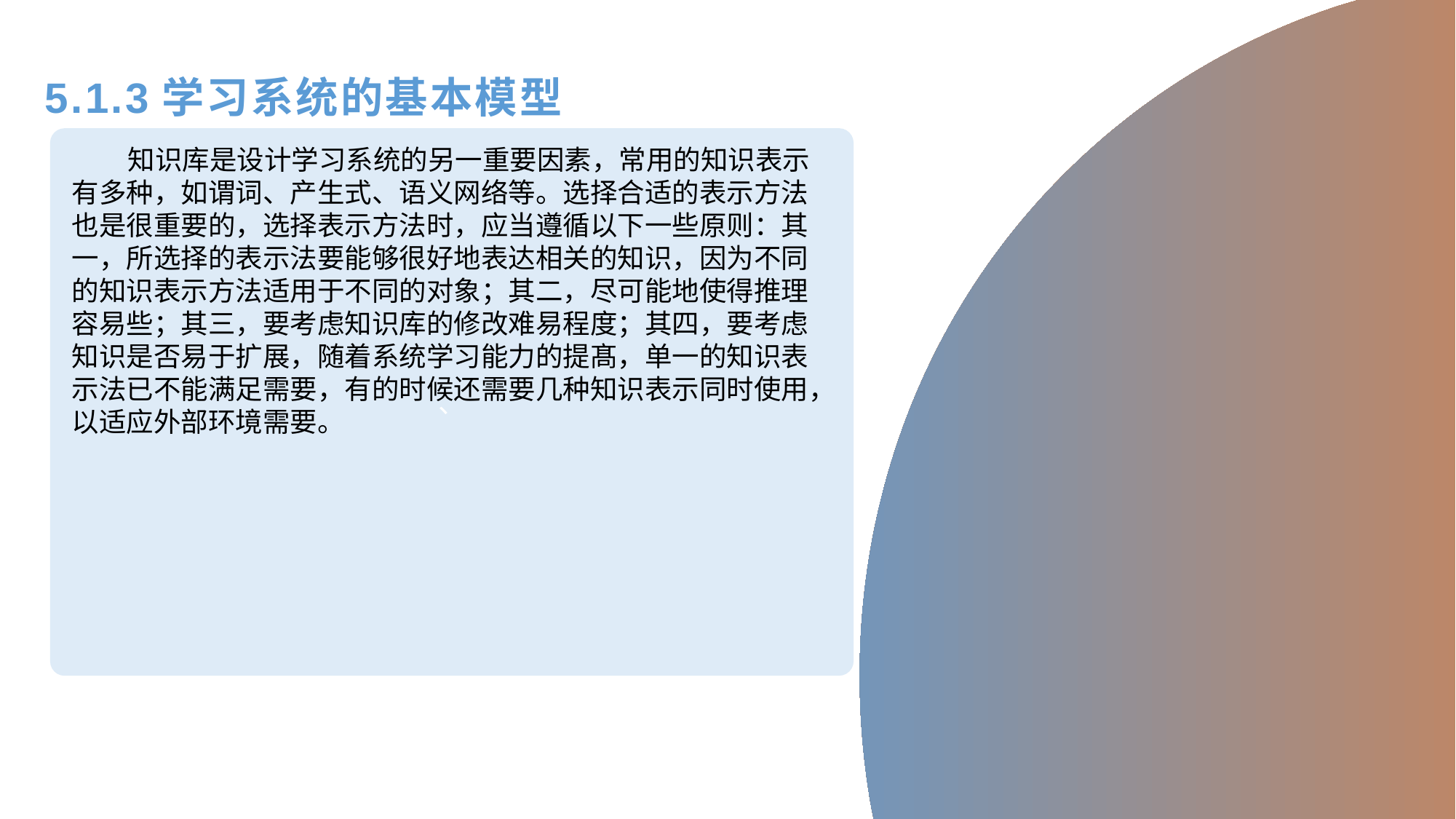

5.1.3学习系统的基本模型
、

        知识库是设计学习系统的另一重要因素，常用的知识表示有多种，如谓词、产生式、语义网络等。选择合适的表示方法也是很重要的，选择表示方法时，应当遵循以下一些原则：其一，所选择的表示法要能够很好地表达相关的知识，因为不同的知识表示方法适用于不同的对象；其二，尽可能地使得推理容易些；其三，要考虑知识库的修改难易程度；其四，要考虑知识是否易于扩展，随着系统学习能力的提髙，单一的知识表示法已不能满足需要，有的时候还需要几种知识表示同时使用，以适应外部环境需要。